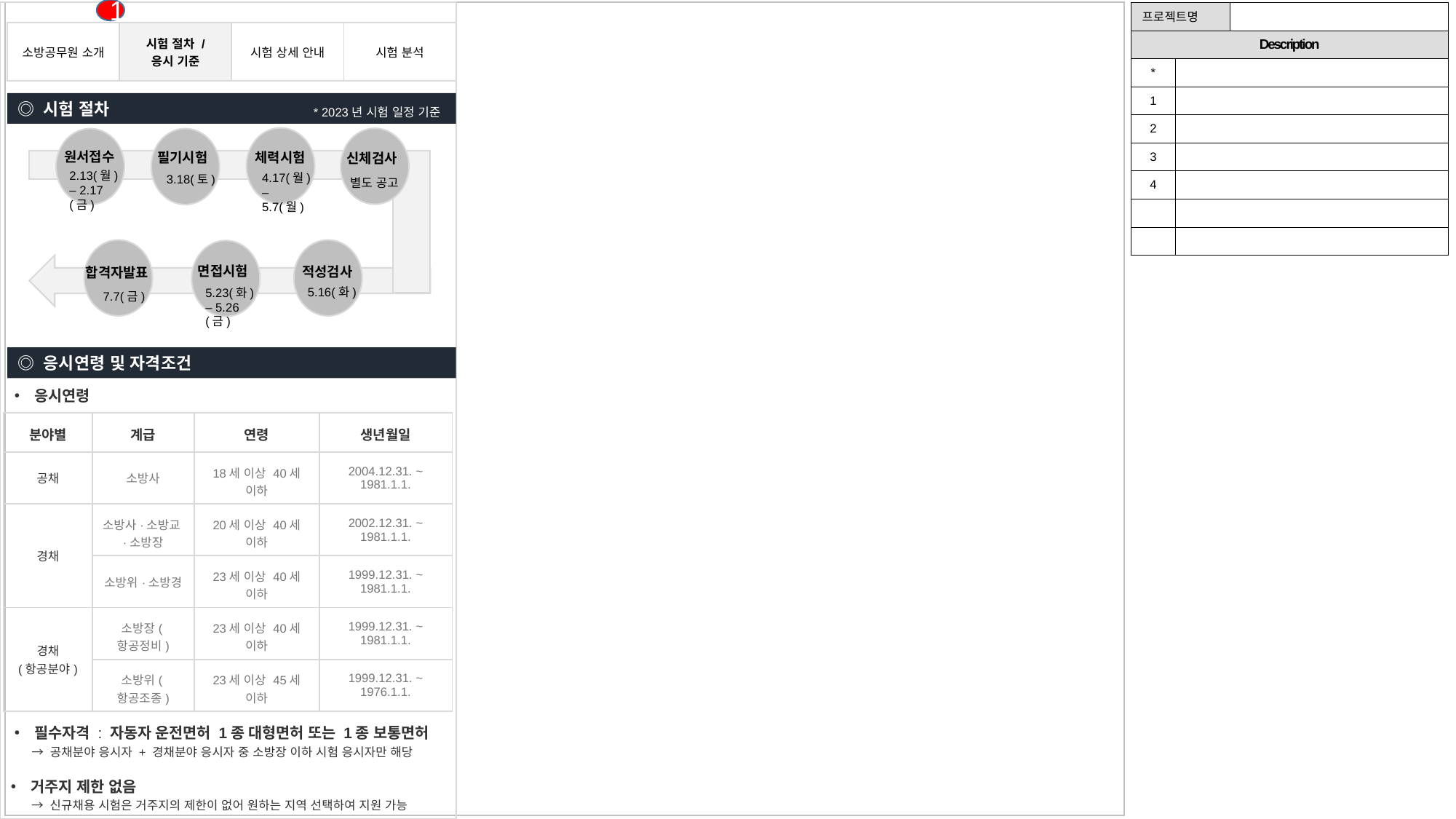

1

| 프로젝트명 |  |  |
| --- | --- | --- |
| Description |  |  |
| \* |  |  |
| 1 |  |  |
| 2 |  |  |
| 3 |  |  |
| 4 |  |  |
|  |  |  |
|  |  |  |
| 소방공무원 소개 | 시험 절차 / 응시 기준 | 시험 상세 안내 | 시험 분석 |
| --- | --- | --- | --- |
◎ 시험 절차
* 2023년 시험 일정 기준

원서접수
필기시험
체력시험
신체검사

2.13(월) – 2.17(금)

4.17(월) –
5.7(월)
3.18(토)
별도 공고

면접시험
적성검사
합격자발표
5.16(화)
5.23(화) – 5.26(금)
7.7(금)
◎ 응시연령 및 자격조건
응시연령
| 분야별 | 계급 | 연령 | 생년월일 |
| --- | --- | --- | --- |
| 공채 | 소방사 | 18세 이상 40세 이하 | 2004.12.31. ~ 1981.1.1. |
| 경채 | 소방사·소방교·소방장 | 20세 이상 40세 이하 | 2002.12.31. ~ 1981.1.1. |
|  | 소방위·소방경 | 23세 이상 40세 이하 | 1999.12.31. ~ 1981.1.1. |
| 경채 (항공분야) | 소방장(항공정비) | 23세 이상 40세 이하 | 1999.12.31. ~ 1981.1.1. |
|  | 소방위(항공조종) | 23세 이상 45세 이하 | 1999.12.31. ~ 1976.1.1. |
필수자격 : 자동자 운전면허 1종 대형면허 또는 1종 보통면허
     → 공채분야 응시자 + 경채분야 응시자 중 소방장 이하 시험 응시자만 해당
거주지 제한 없음
      → 신규채용 시험은 거주지의 제한이 없어 원하는 지역 선택하여 지원 가능